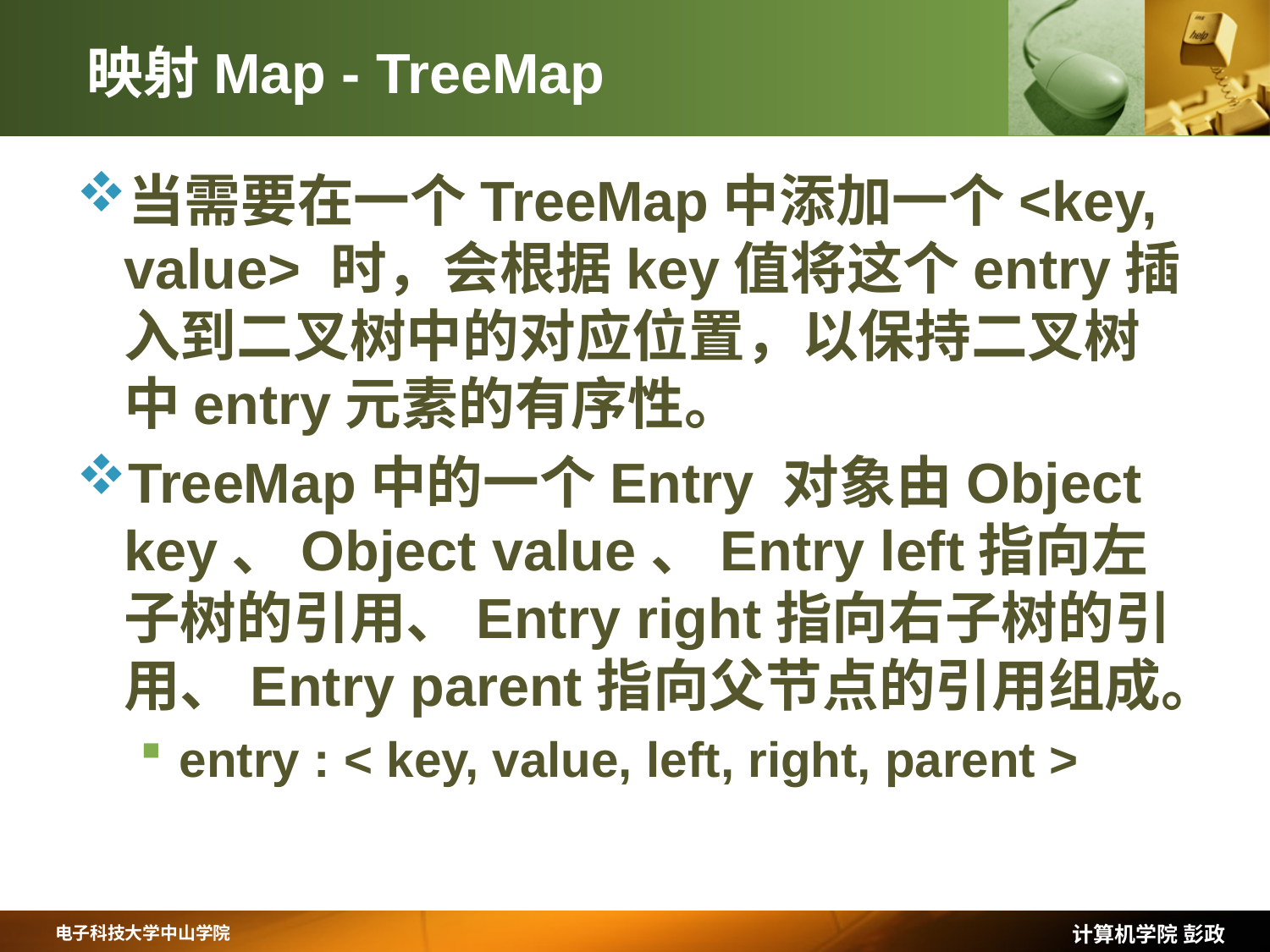

# 映射Map - TreeMap
当需要在一个TreeMap中添加一个<key, value> 时，会根据key值将这个entry插入到二叉树中的对应位置，以保持二叉树中entry元素的有序性。
TreeMap中的一个Entry 对象由Object key、Object value、Entry left指向左子树的引用、Entry right指向右子树的引用、Entry parent指向父节点的引用组成。
entry : < key, value, left, right, parent >
计算机学院 彭政
电子科技大学中山学院